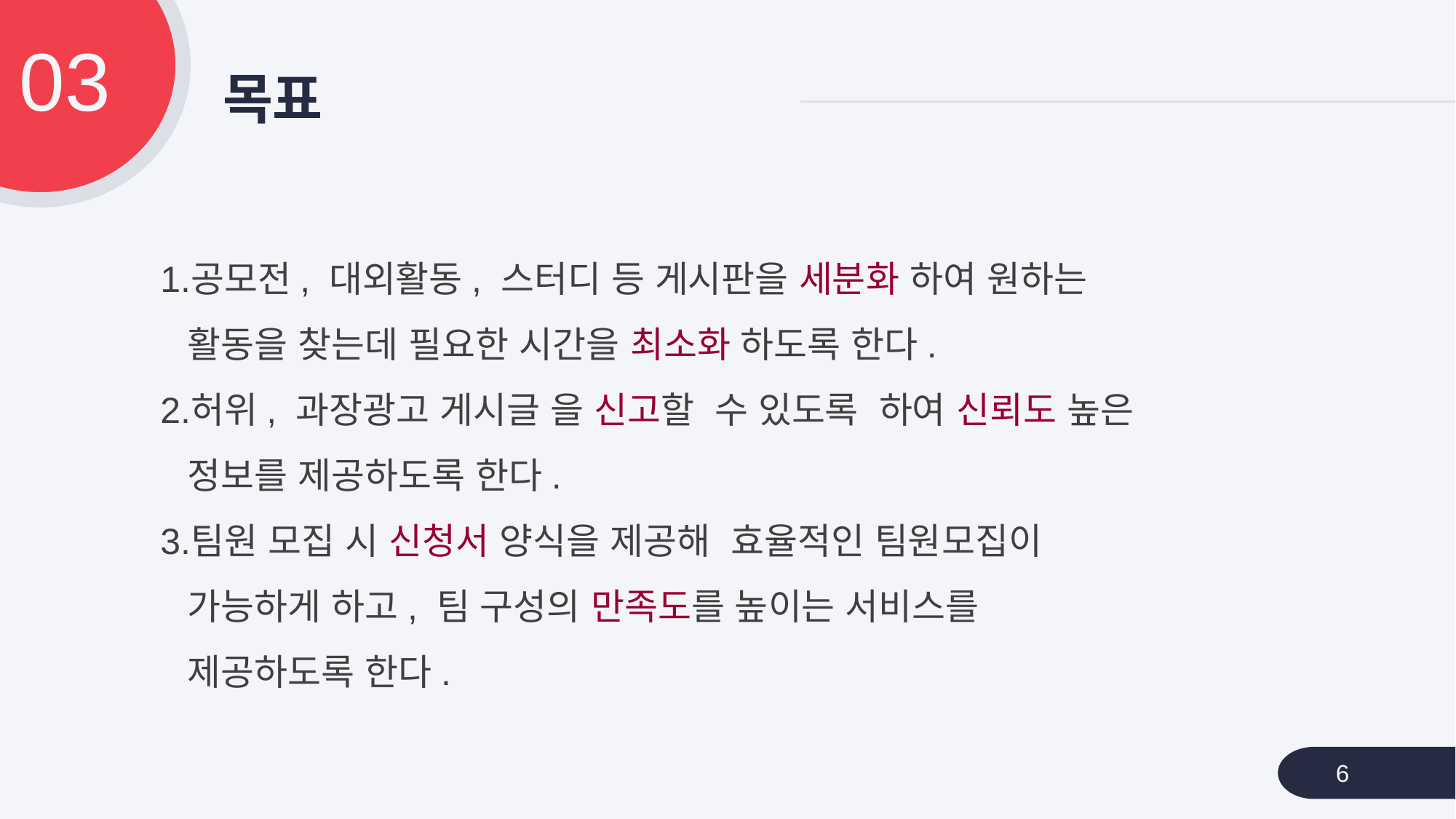

03
# 목표
공모전, 대외활동, 스터디 등 게시판을 세분화 하여 원하는 활동을 찾는데 필요한 시간을 최소화 하도록 한다.
허위, 과장광고 게시글 을 신고할  수 있도록  하여 신뢰도 높은 정보를 제공하도록 한다.
팀원 모집 시 신청서 양식을 제공해  효율적인 팀원모집이 가능하게 하고, 팀 구성의 만족도를 높이는 서비스를 제공하도록 한다.
6